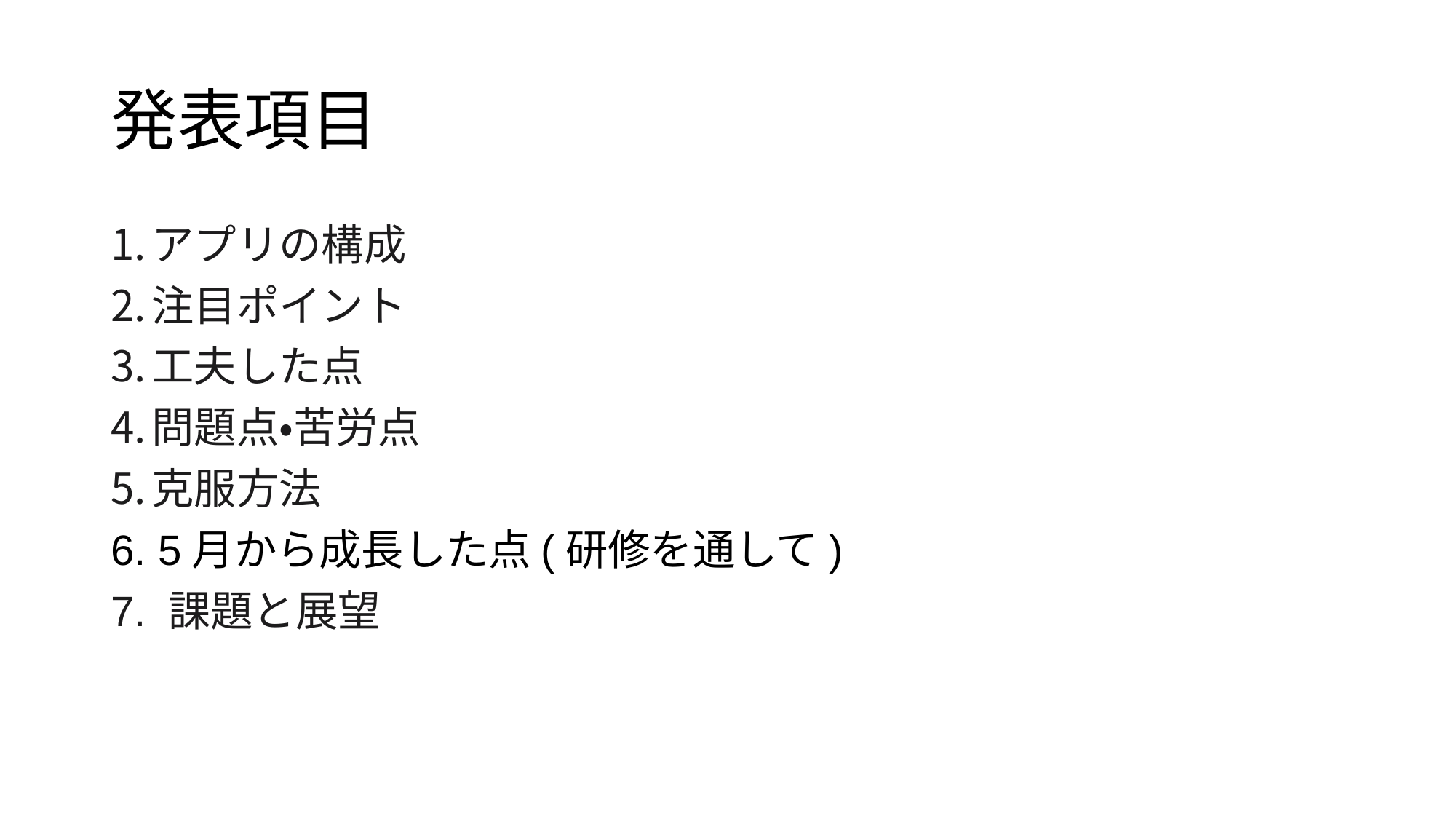

# 発表項目
アプリの構成
注目ポイント
工夫した点
問題点・苦労点
克服方法
6. 5月から成長した点(研修を通して)
7. 課題と展望